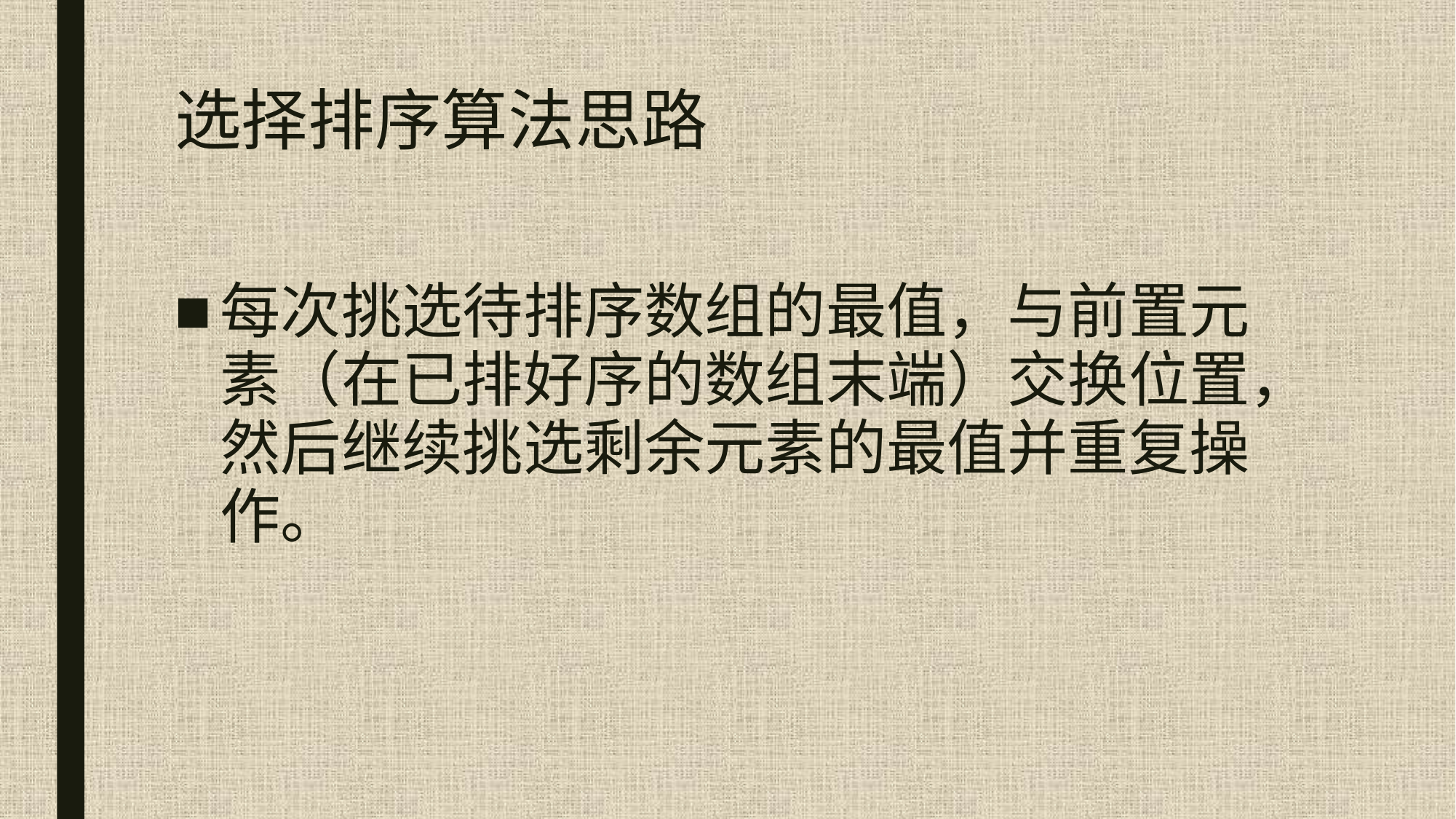

# 选择排序算法思路
每次挑选待排序数组的最值，与前置元素（在已排好序的数组末端）交换位置，然后继续挑选剩余元素的最值并重复操作。